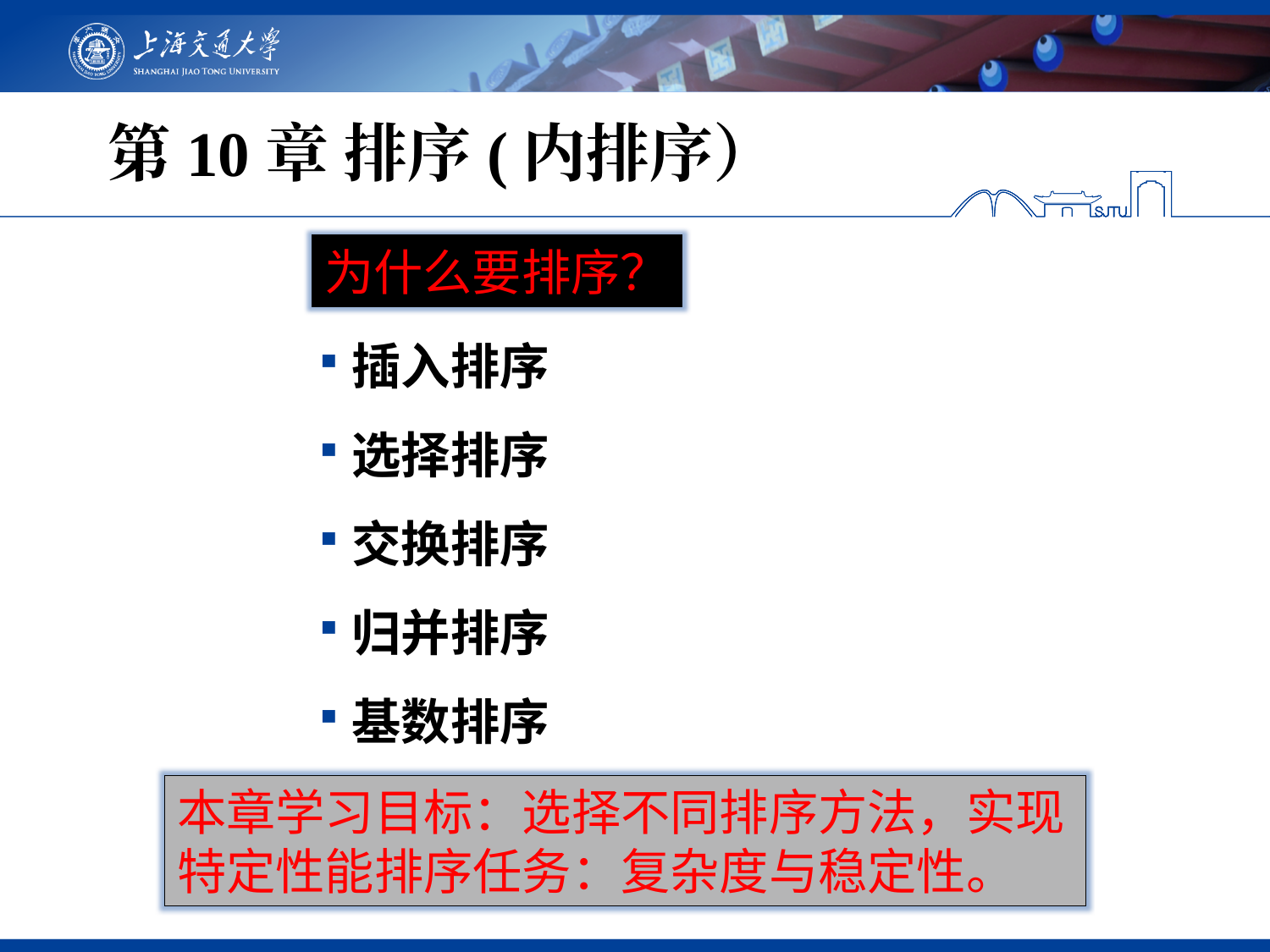

# 第10章 排序(内排序）
为什么要排序？
插入排序
选择排序
交换排序
归并排序
基数排序
本章学习目标：选择不同排序方法，实现特定性能排序任务：复杂度与稳定性。